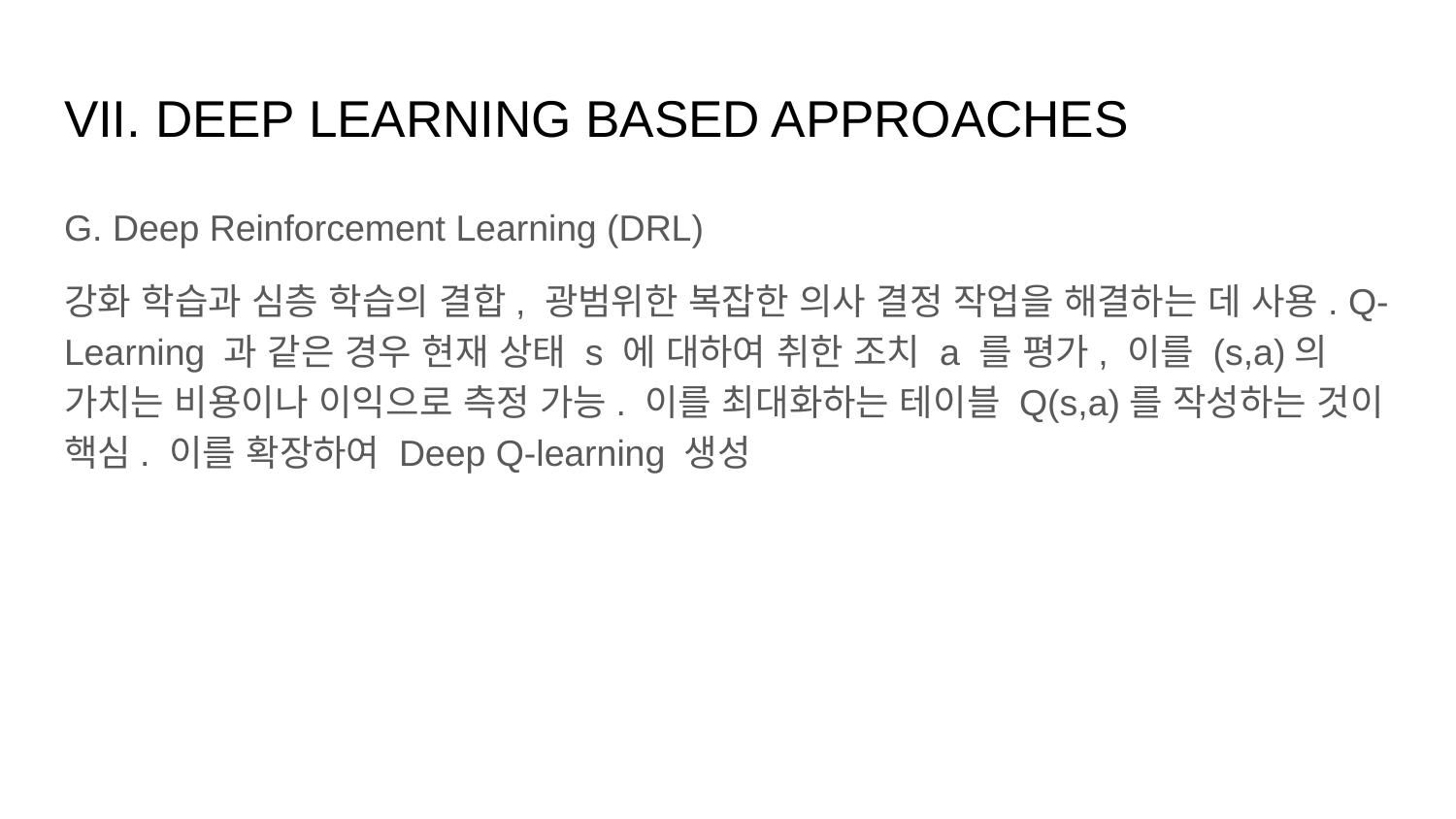

# VII. DEEP LEARNING BASED APPROACHES
G. Deep Reinforcement Learning (DRL)
강화 학습과 심층 학습의 결합, 광범위한 복잡한 의사 결정 작업을 해결하는 데 사용. Q-Learning 과 같은 경우 현재 상태 s 에 대하여 취한 조치 a 를 평가, 이를 (s,a)의 가치는 비용이나 이익으로 측정 가능. 이를 최대화하는 테이블 Q(s,a)를 작성하는 것이 핵심. 이를 확장하여 Deep Q-learning 생성